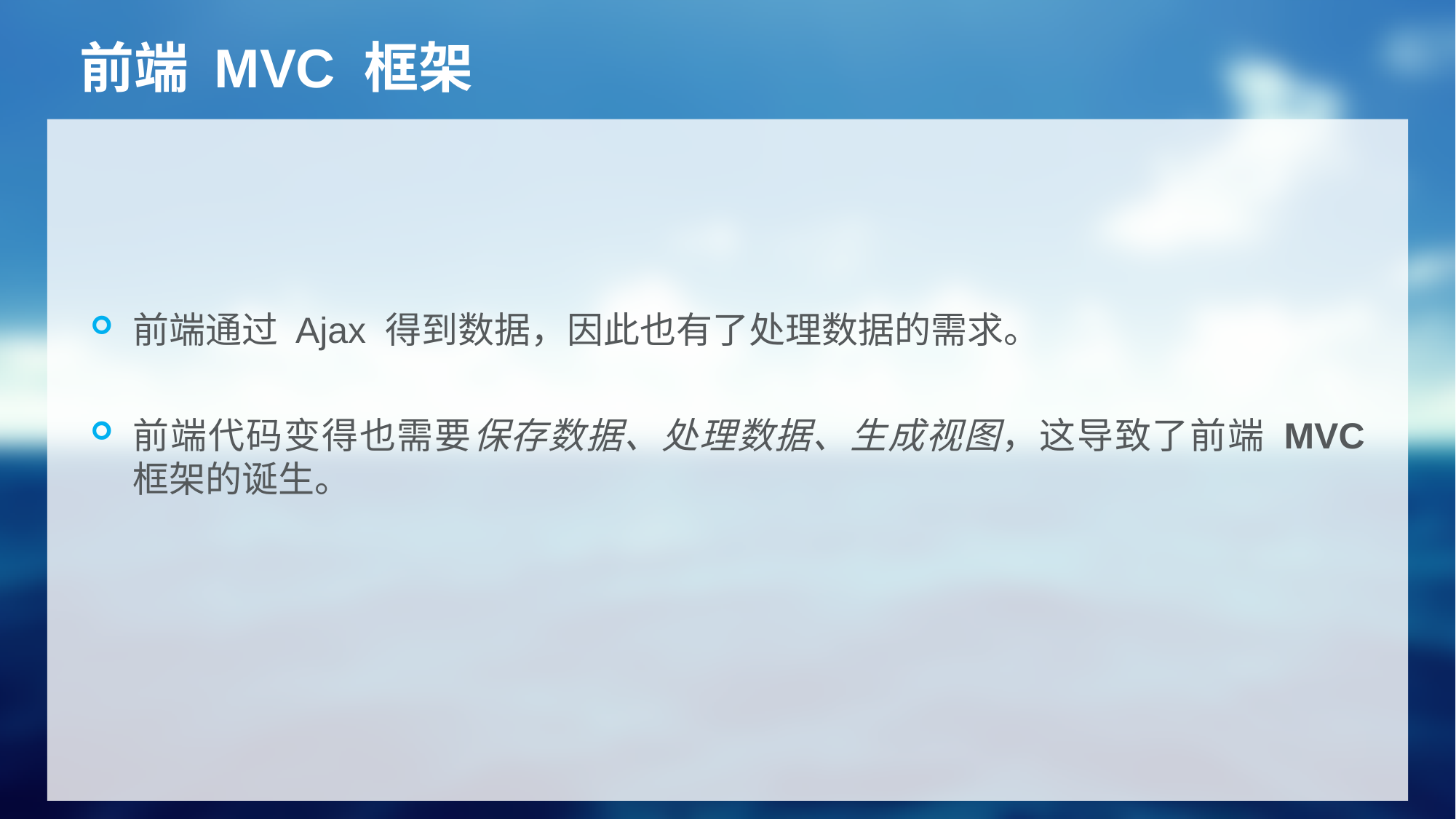

# 前端 MVC 框架
前端通过 Ajax 得到数据，因此也有了处理数据的需求。

前端代码变得也需要保存数据、处理数据、生成视图，这导致了前端 MVC 框架的诞生。